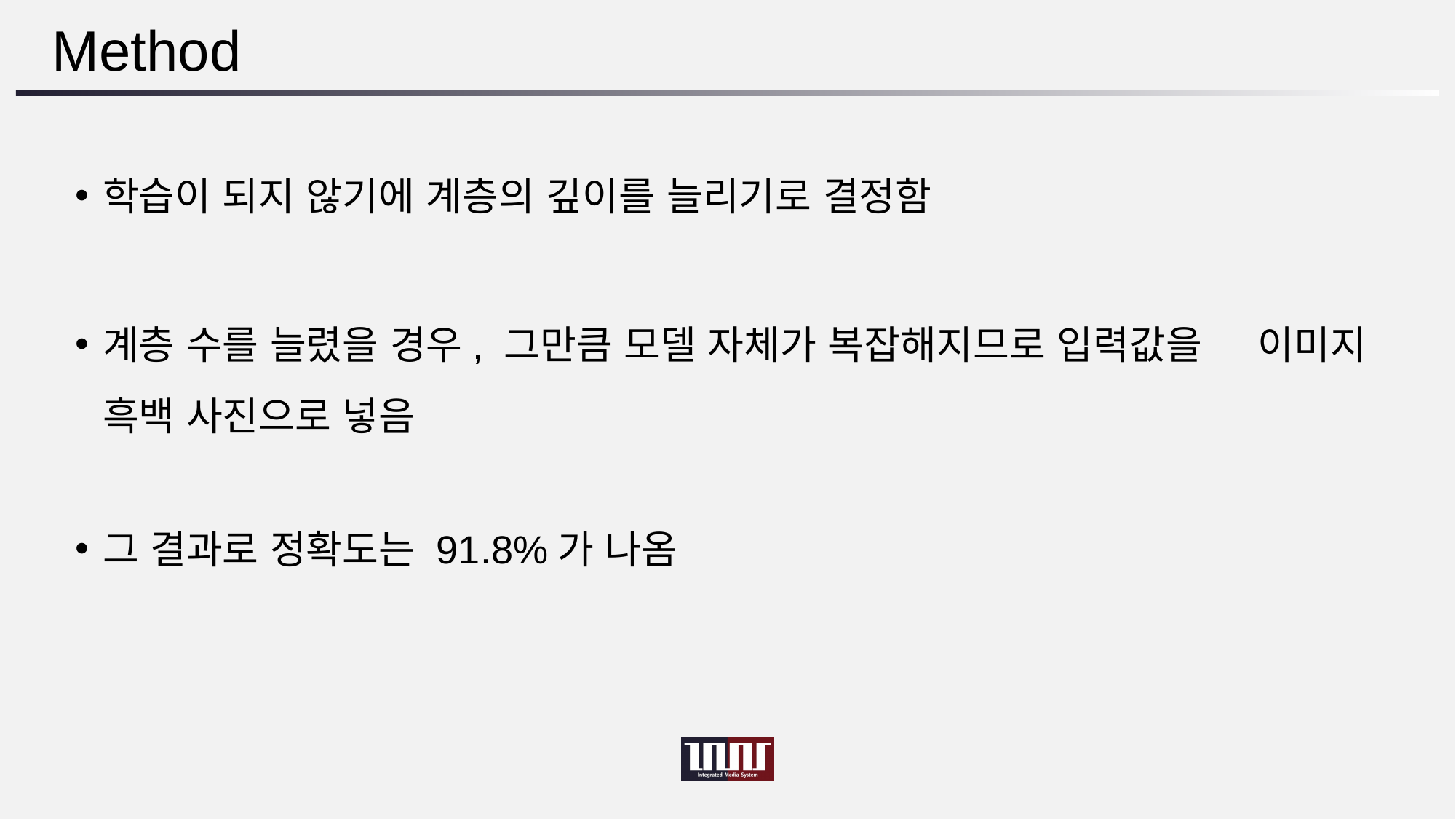

# Method
학습이 되지 않기에 계층의 깊이를 늘리기로 결정함

계층 수를 늘렸을 경우, 그만큼 모델 자체가 복잡해지므로 입력값을     이미지 흑백 사진으로 넣음
그 결과로 정확도는 91.8%가 나옴